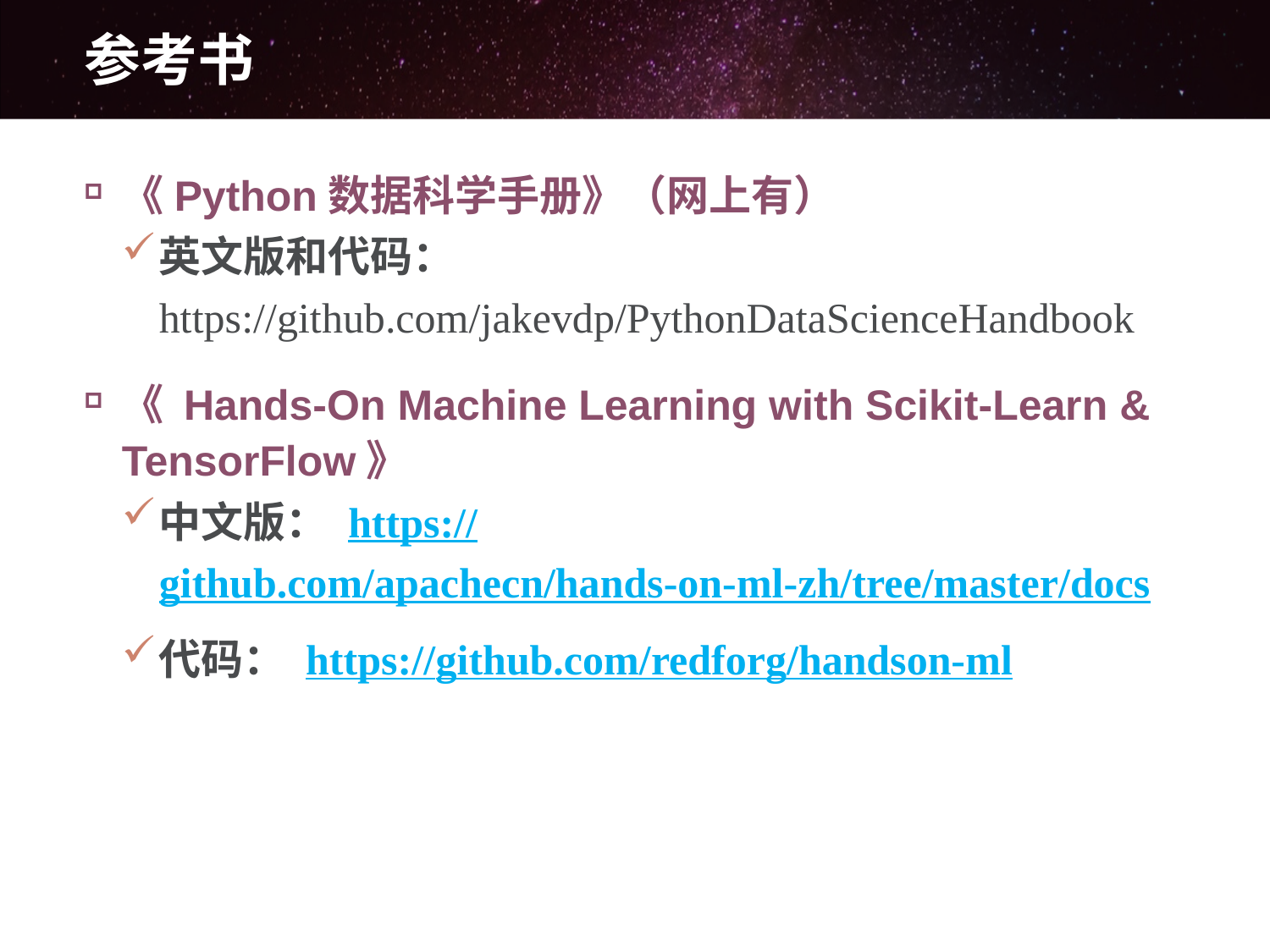

# 参考书
《Python数据科学手册》（网上有）
英文版和代码： https://github.com/jakevdp/PythonDataScienceHandbook
《 Hands-On Machine Learning with Scikit-Learn & TensorFlow》
中文版： https://github.com/apachecn/hands-on-ml-zh/tree/master/docs
代码： https://github.com/redforg/handson-ml